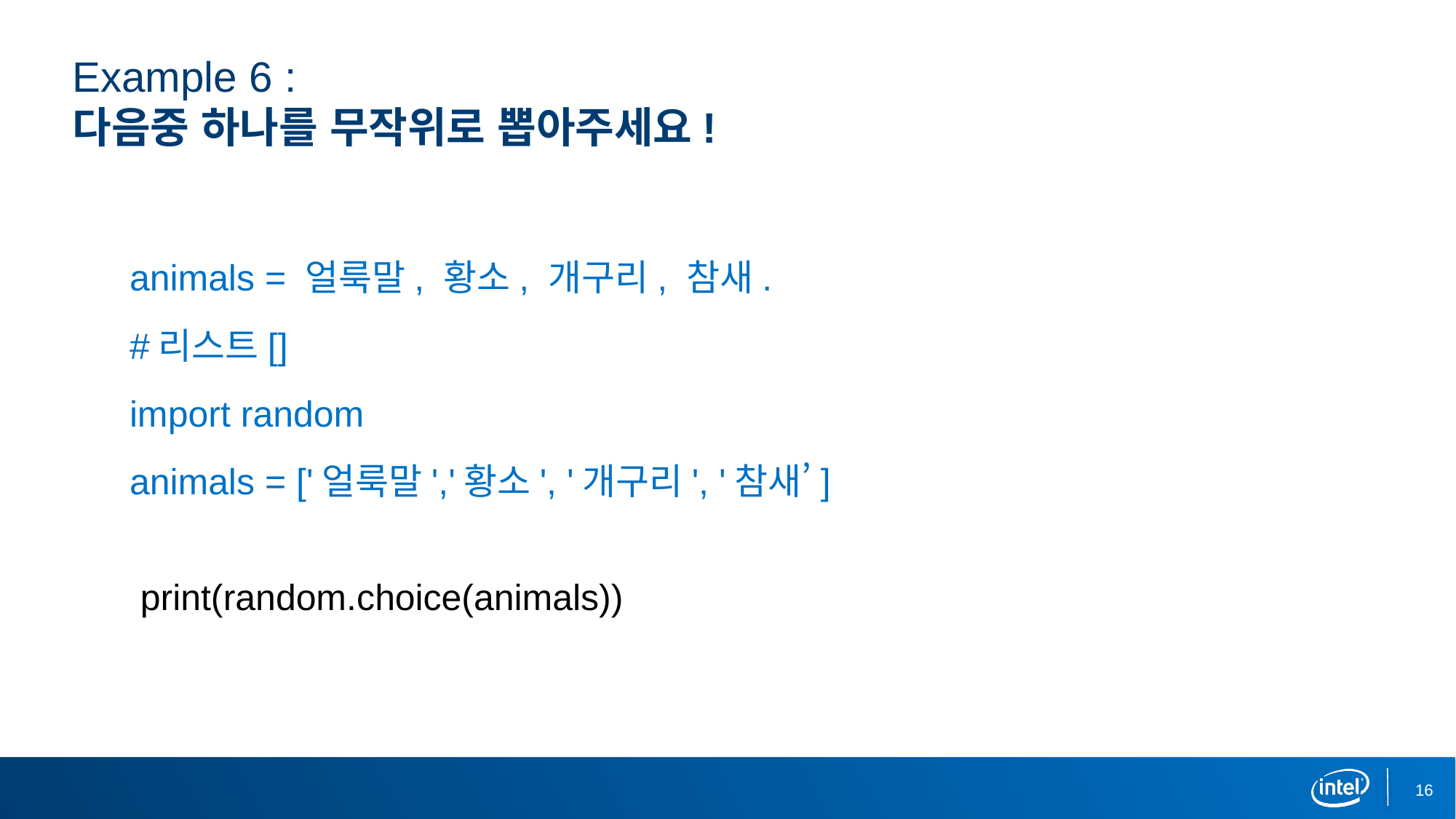

# Example 6 : 다음중 하나를 무작위로 뽑아주세요!
animals = 얼룩말, 황소, 개구리, 참새.
#리스트[]
import random
animals = ['얼룩말','황소', '개구리', '참새’]

annimals = ['얼룩말','황소', '개구리', '참새']

print(random.choice(animals))

16